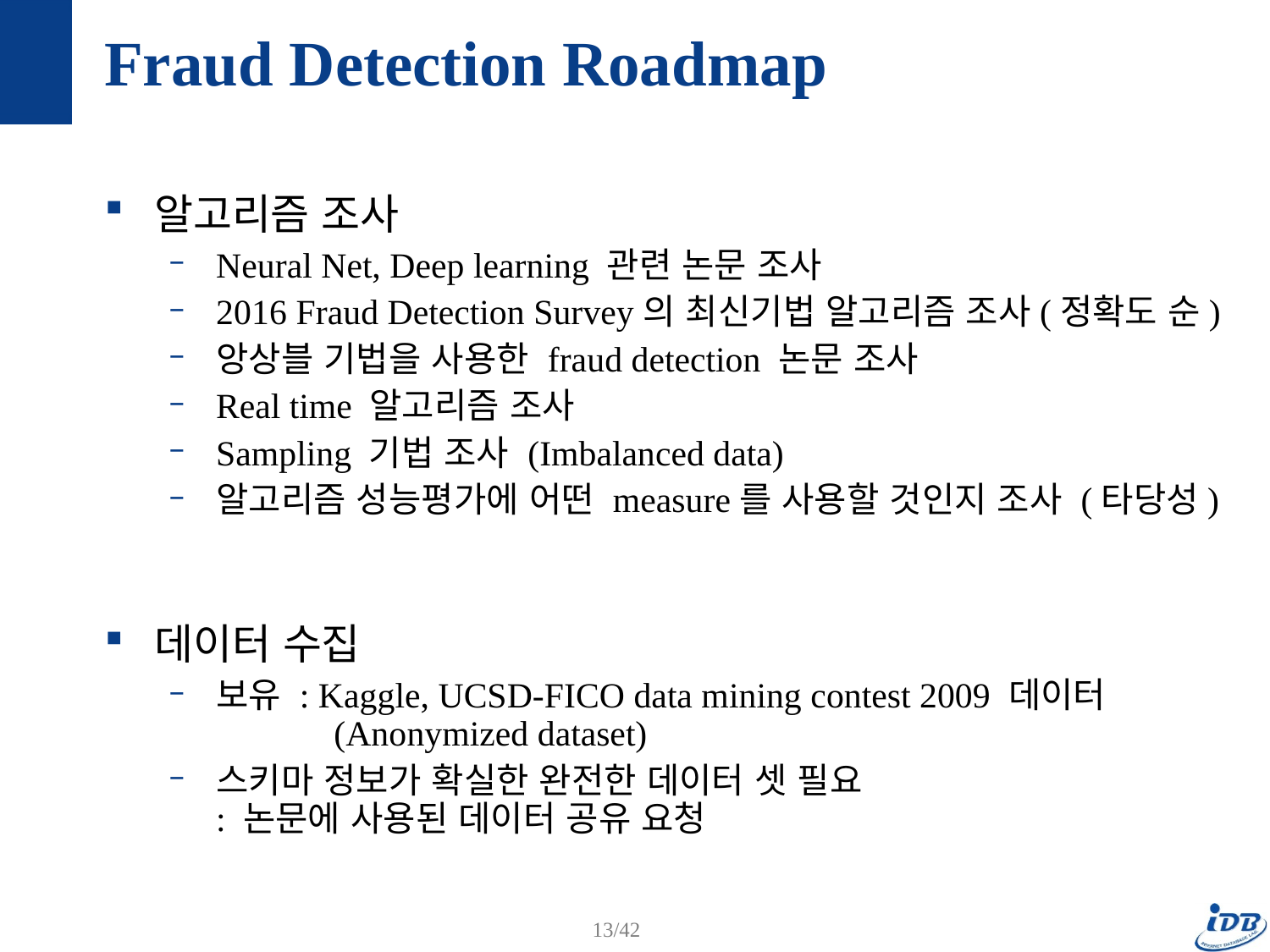

# Fraud Detection Roadmap
알고리즘 조사
Neural Net, Deep learning 관련 논문 조사
2016 Fraud Detection Survey의 최신기법 알고리즘 조사(정확도 순)
앙상블 기법을 사용한 fraud detection 논문 조사
Real time 알고리즘 조사
Sampling 기법 조사 (Imbalanced data)
알고리즘 성능평가에 어떤 measure를 사용할 것인지 조사 (타당성)

데이터 수집
보유 : Kaggle, UCSD-FICO data mining contest 2009 데이터
           (Anonymized dataset)
스키마 정보가 확실한 완전한 데이터 셋 필요
: 논문에 사용된 데이터 공유 요청